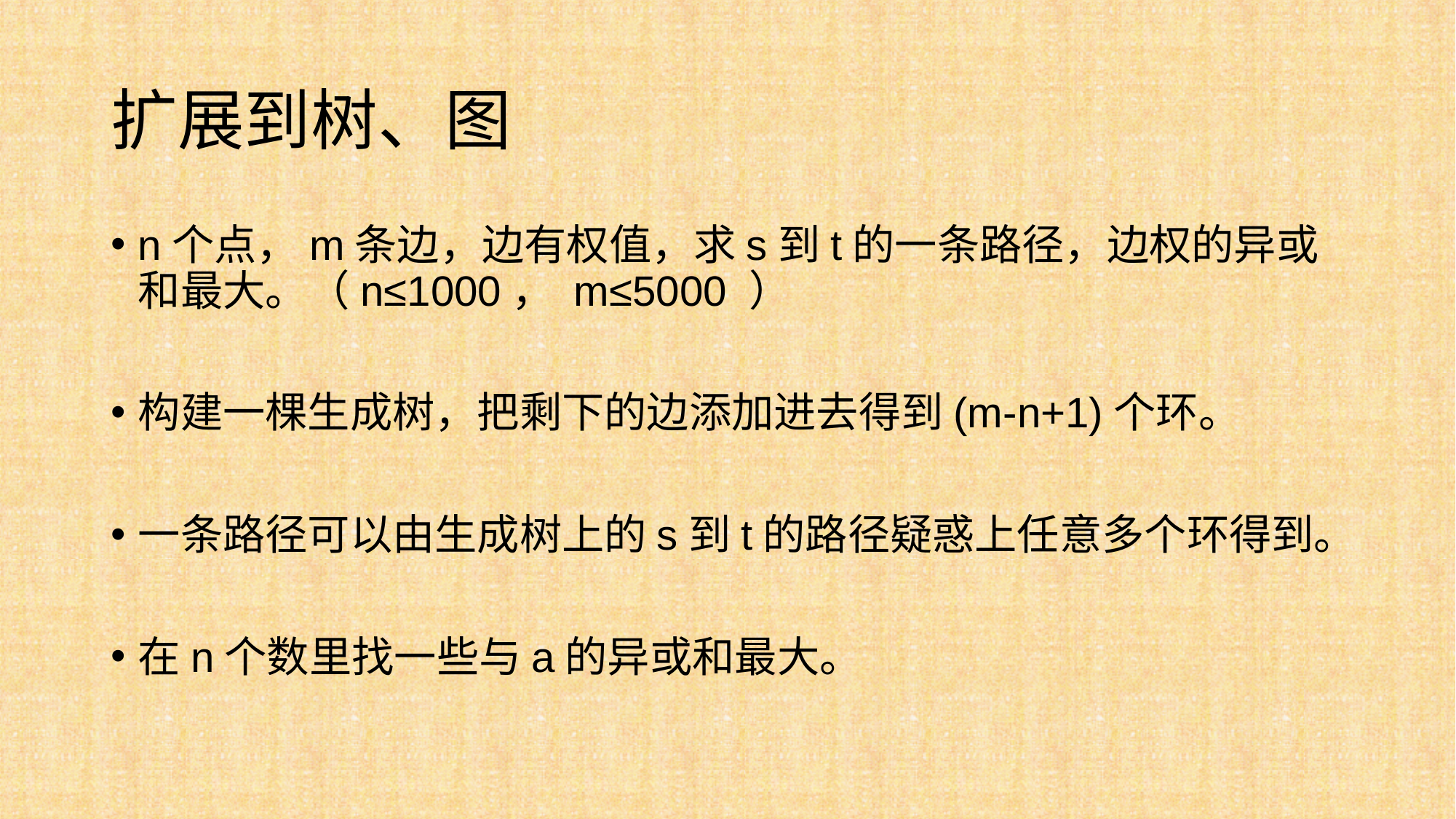

# 扩展到树、图
n个点，m条边，边有权值，求s到t的一条路径，边权的异或和最大。（n≤1000， m≤5000 ）

构建一棵生成树，把剩下的边添加进去得到(m-n+1)个环。

一条路径可以由生成树上的s到t的路径疑惑上任意多个环得到。

在n个数里找一些与a的异或和最大。